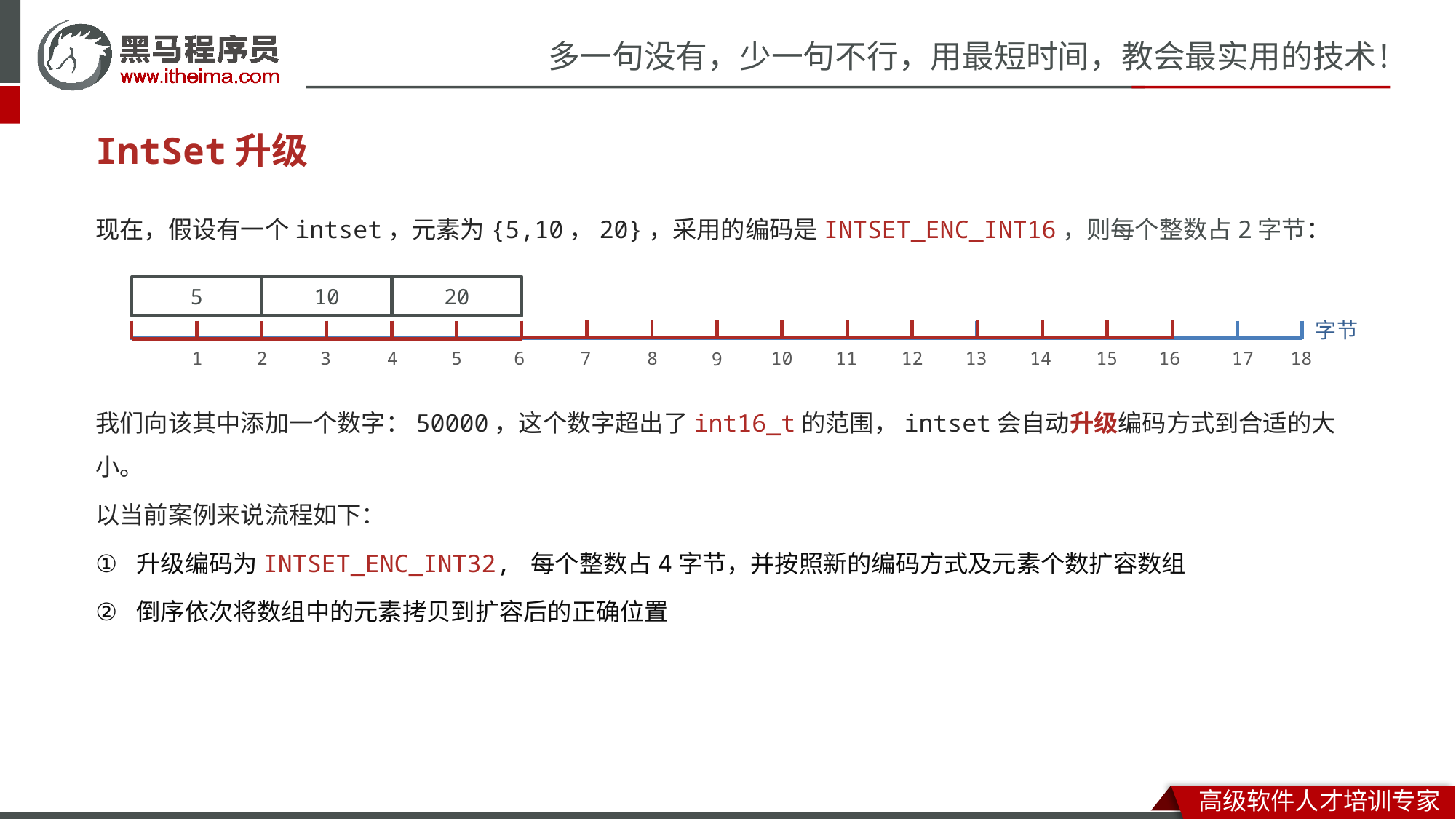

# IntSet升级
现在，假设有一个intset，元素为{5,10，20}，采用的编码是INTSET_ENC_INT16，则每个整数占2字节：

我们向该其中添加一个数字：50000，这个数字超出了int16_t的范围，intset会自动升级编码方式到合适的大小。
以当前案例来说流程如下：
升级编码为INTSET_ENC_INT32, 每个整数占4字节，并按照新的编码方式及元素个数扩容数组
倒序依次将数组中的元素拷贝到扩容后的正确位置
20
10
5
字节
18
10
11
12
13
14
8
15
16
17
1
2
3
4
5
6
7
9